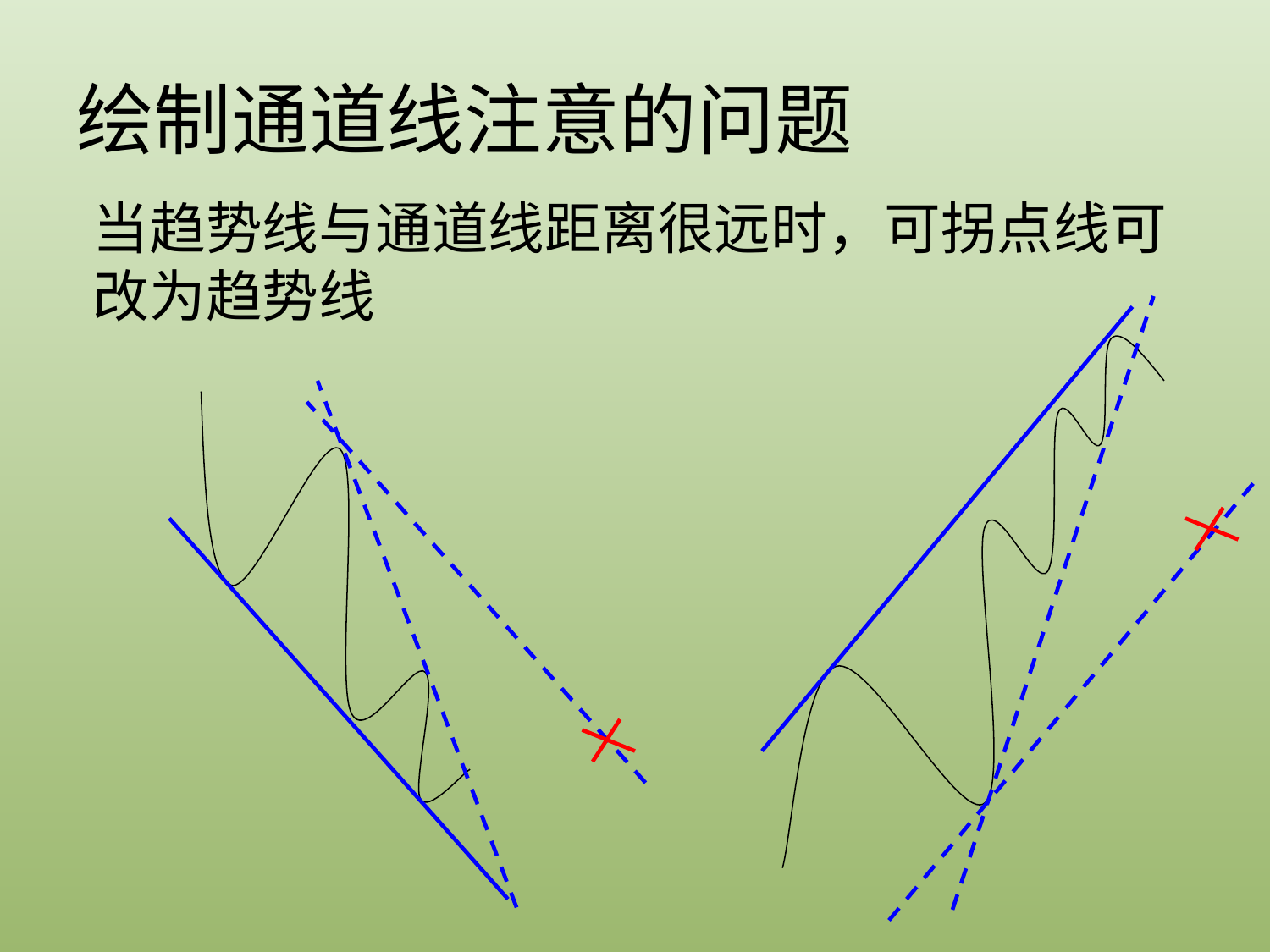

绘制通道线注意的问题
当趋势线与通道线距离很远时，可拐点线可改为趋势线